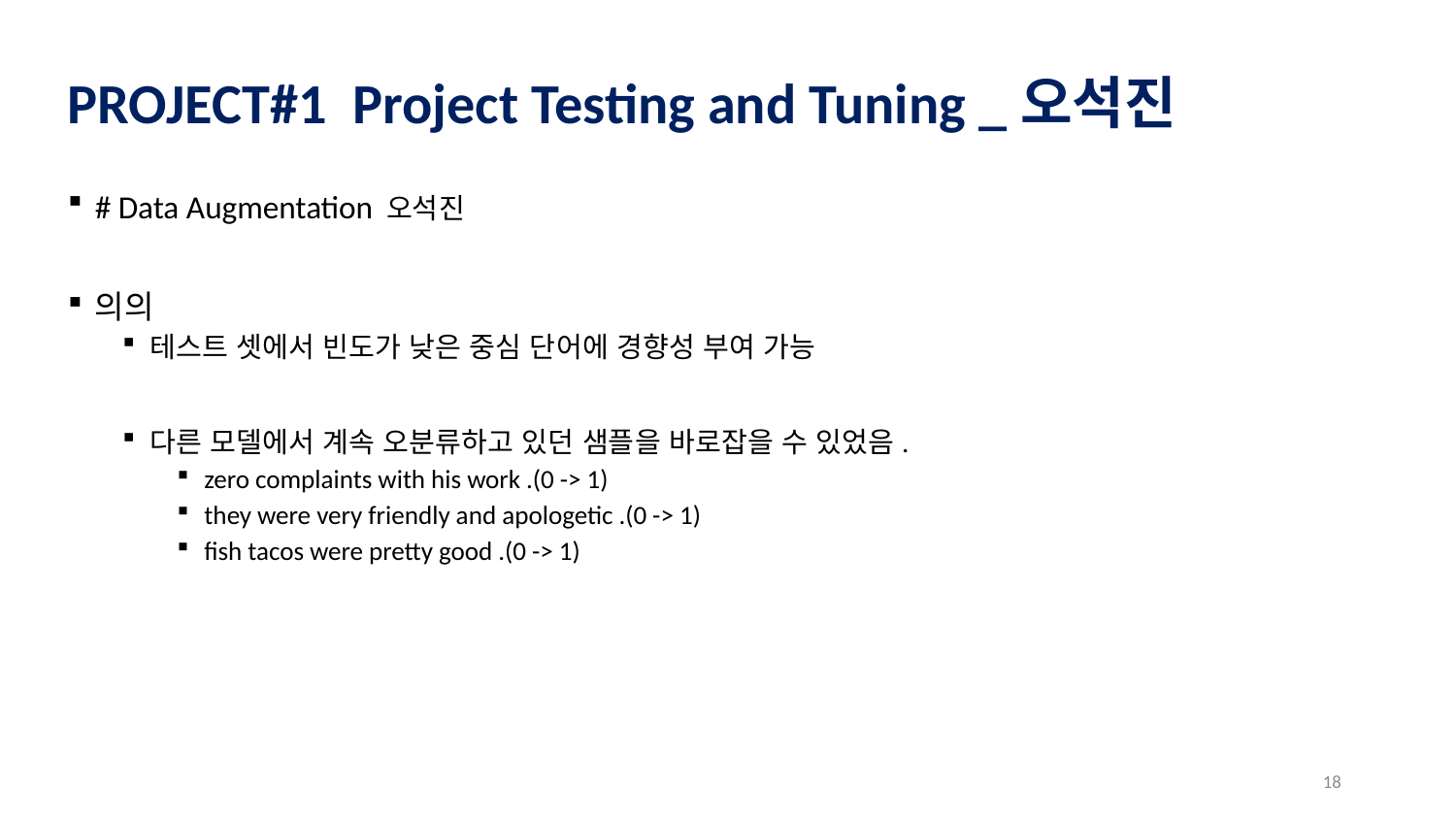

PROJECT#1  Project Testing and Tuning _오석진
# Data Augmentation 오석진

의의
테스트 셋에서 빈도가 낮은 중심 단어에 경향성 부여 가능

다른 모델에서 계속 오분류하고 있던 샘플을 바로잡을 수 있었음.
zero complaints with his work .(0 -> 1)
they were very friendly and apologetic .(0 -> 1)
fish tacos were pretty good .(0 -> 1)

18